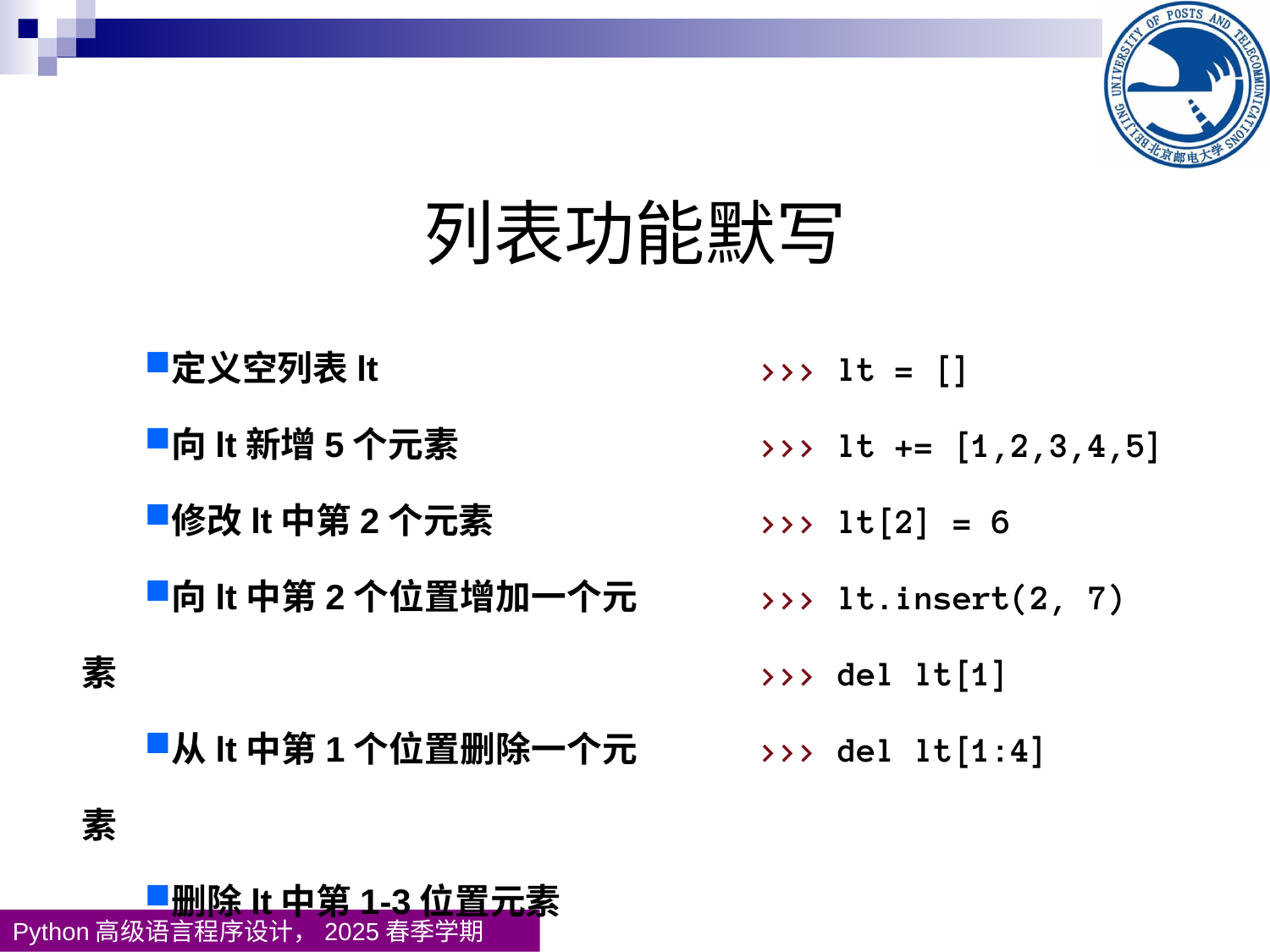

列表功能默写
定义空列表lt
向lt新增5个元素
修改lt中第2个元素
向lt中第2个位置增加一个元素
从lt中第1个位置删除一个元素
删除lt中第1-3位置元素
>>> lt = []
>>> lt += [1,2,3,4,5]
>>> lt[2] = 6
>>> lt.insert(2, 7)
>>> del lt[1]
>>> del lt[1:4]